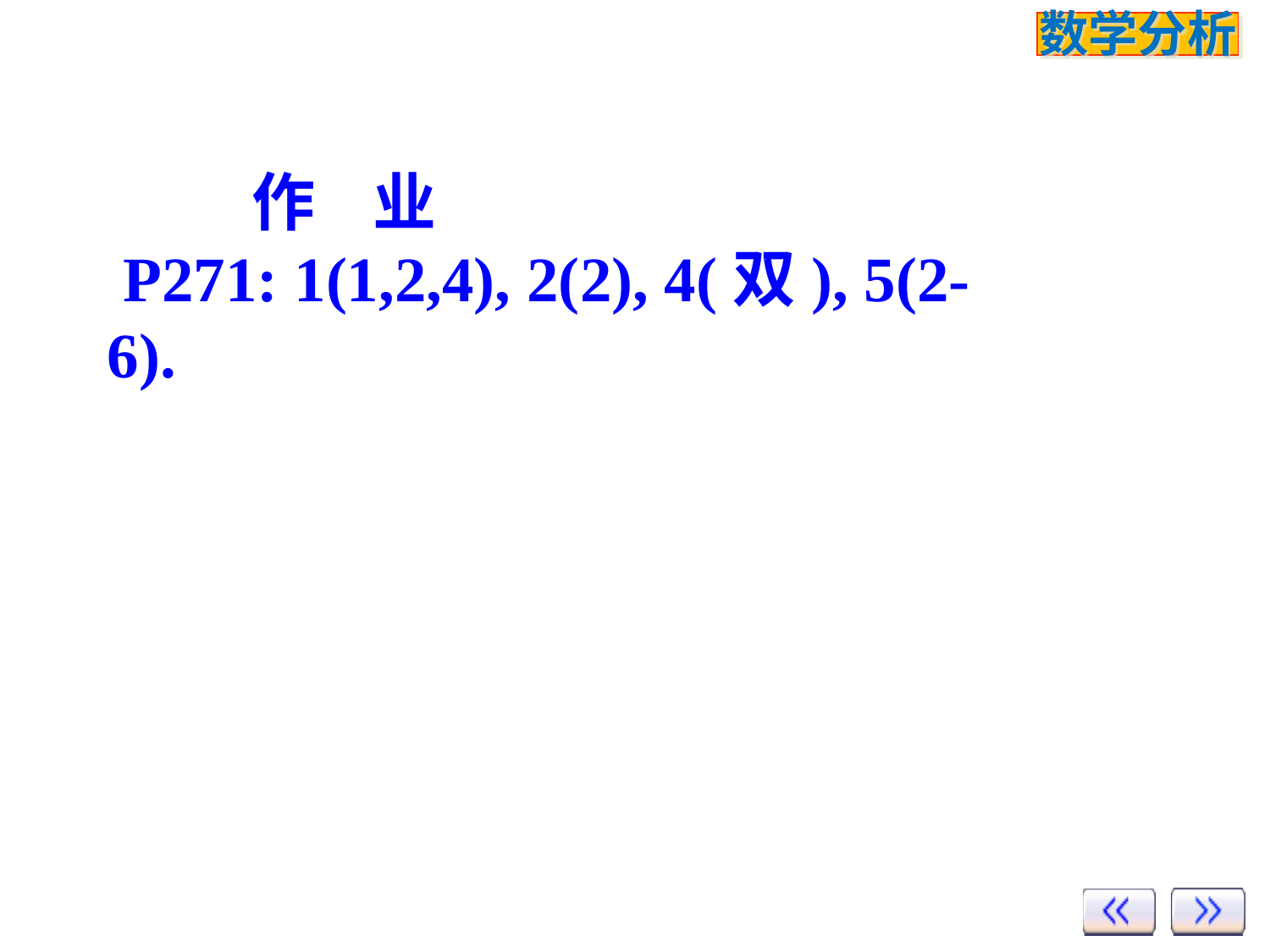

作    业
 P271: 1(1,2,4), 2(2), 4(双), 5(2-6).